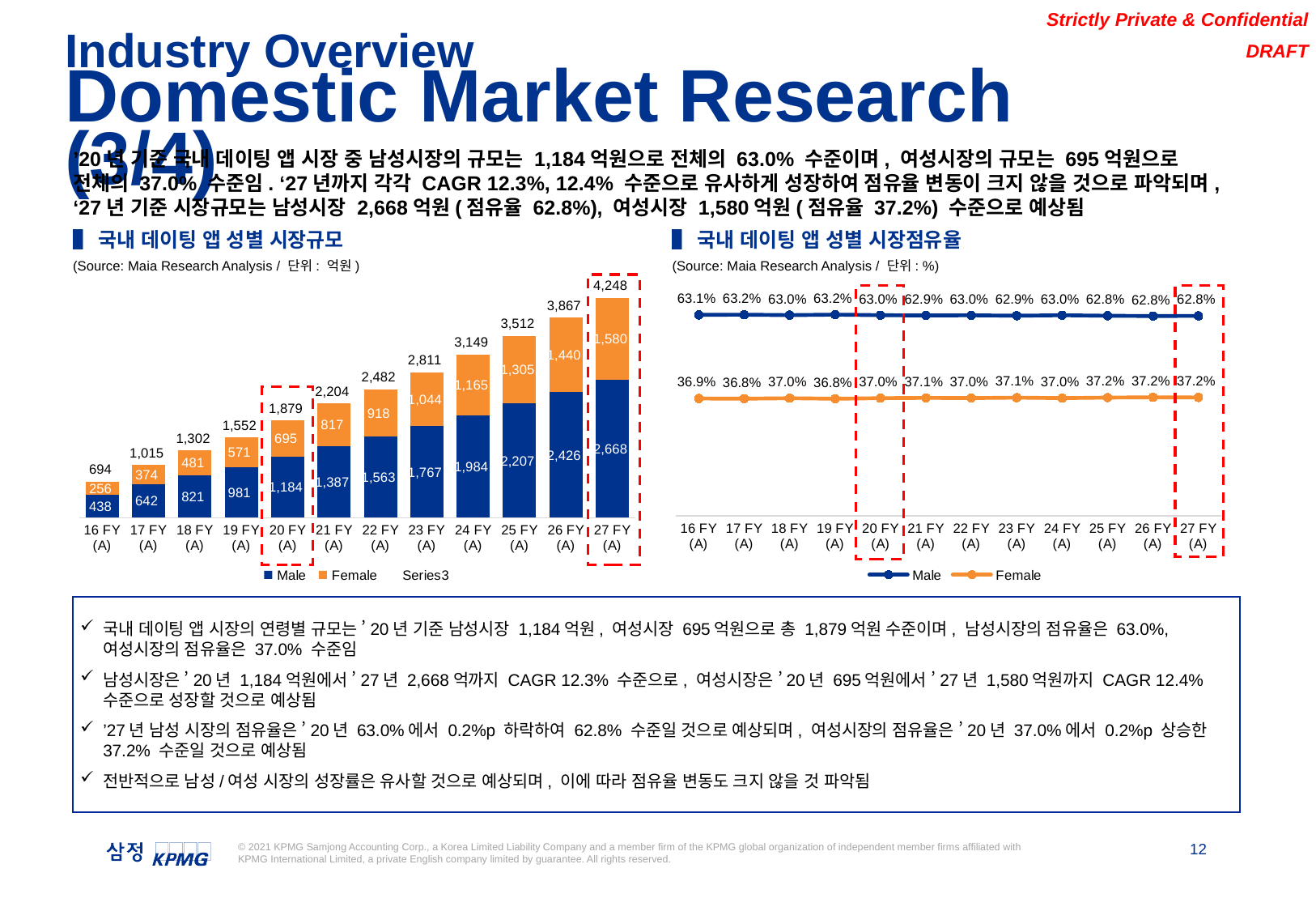

Industry Overview
Domestic Market Research (3/4)
’20년 기준 국내 데이팅 앱 시장 중 남성시장의 규모는 1,184억원으로 전체의 63.0% 수준이며, 여성시장의 규모는 695억원으로 전체의 37.0% 수준임. ‘27년까지 각각 CAGR 12.3%, 12.4% 수준으로 유사하게 성장하여 점유율 변동이 크지 않을 것으로 파악되며, ‘27년 기준 시장규모는 남성시장 2,668억원(점유율 62.8%), 여성시장 1,580억원(점유율 37.2%) 수준으로 예상됨
▌국내 데이팅 앱 성별 시장규모
▌국내 데이팅 앱 성별 시장점유율
(Source: Maia Research Analysis / 단위: 억원)
(Source: Maia Research Analysis / 단위: %)

### Chart

| Category | Male | Female |  |
|---|---|---|---|
| 16 | 438.327 | 256.058 | 694.385 |
| 17 | 641.614 | 373.80400000000003 | 1015.4180000000001 |
| 18 | 821.058 | 481.26700000000005 | 1302.325 |
| 19 | 980.953 | 571.102 | 1552.0549999999998 |
| 20 | 1184.466 | 694.95 | 1879.416 |
| 21 | 1387.3010000000002 | 816.99 | 2204.291 |
| 22 | 1563.355 | 918.4639999999999 | 2481.819 |
| 23 | 1766.981 | 1044.007 | 2810.9880000000003 |
| 24 | 1984.3930000000003 | 1164.8039999999999 | 3149.197 |
| 25 | 2207.2290000000003 | 1305.263 | 3512.492 |
| 26 | 2426.449 | 1440.185 | 3866.634 |
| 27 | 2668.2690000000002 | 1579.9660000000001 | 4248.235000000001 |

### Chart

| Category | Male | Female |
|---|---|---|
| 16 | 0.6312449145646867 | 0.36875508543531327 |
| 17 | 0.631871800578678 | 0.368128199421322 |
| 18 | 0.6304555314533622 | 0.36954446854663775 |
| 19 | 0.6320349472151439 | 0.3679650527848562 |
| 20 | 0.6302308802308803 | 0.3697691197691198 |
| 21 | 0.6293638181165735 | 0.37063618188342645 |
| 22 | 0.6299230524063197 | 0.3700769475936803 |
| 23 | 0.6285978453127513 | 0.37140215468724874 |
| 24 | 0.6301266640353081 | 0.36987333596469196 |
| 25 | 0.6283940290824861 | 0.3716059709175138 |
| 26 | 0.6275352153837161 | 0.37246478461628385 |
| 27 | 0.6280888416012768 | 0.37191115839872324 |

국내 데이팅 앱 시장의 연령별 규모는 ’20년 기준 남성시장 1,184억원, 여성시장 695억원으로 총 1,879억원 수준이며, 남성시장의 점유율은 63.0%, 여성시장의 점유율은 37.0% 수준임
남성시장은 ’20년 1,184억원에서 ’27년 2,668억까지 CAGR 12.3% 수준으로, 여성시장은 ’20년 695억원에서 ’27년 1,580억원까지 CAGR 12.4% 수준으로 성장할 것으로 예상됨
’27년 남성 시장의 점유율은 ’20년 63.0%에서 0.2%p 하락하여 62.8% 수준일 것으로 예상되며, 여성시장의 점유율은 ’20년 37.0%에서 0.2%p 상승한 37.2% 수준일 것으로 예상됨
전반적으로 남성/여성 시장의 성장률은 유사할 것으로 예상되며, 이에 따라 점유율 변동도 크지 않을 것 파악됨